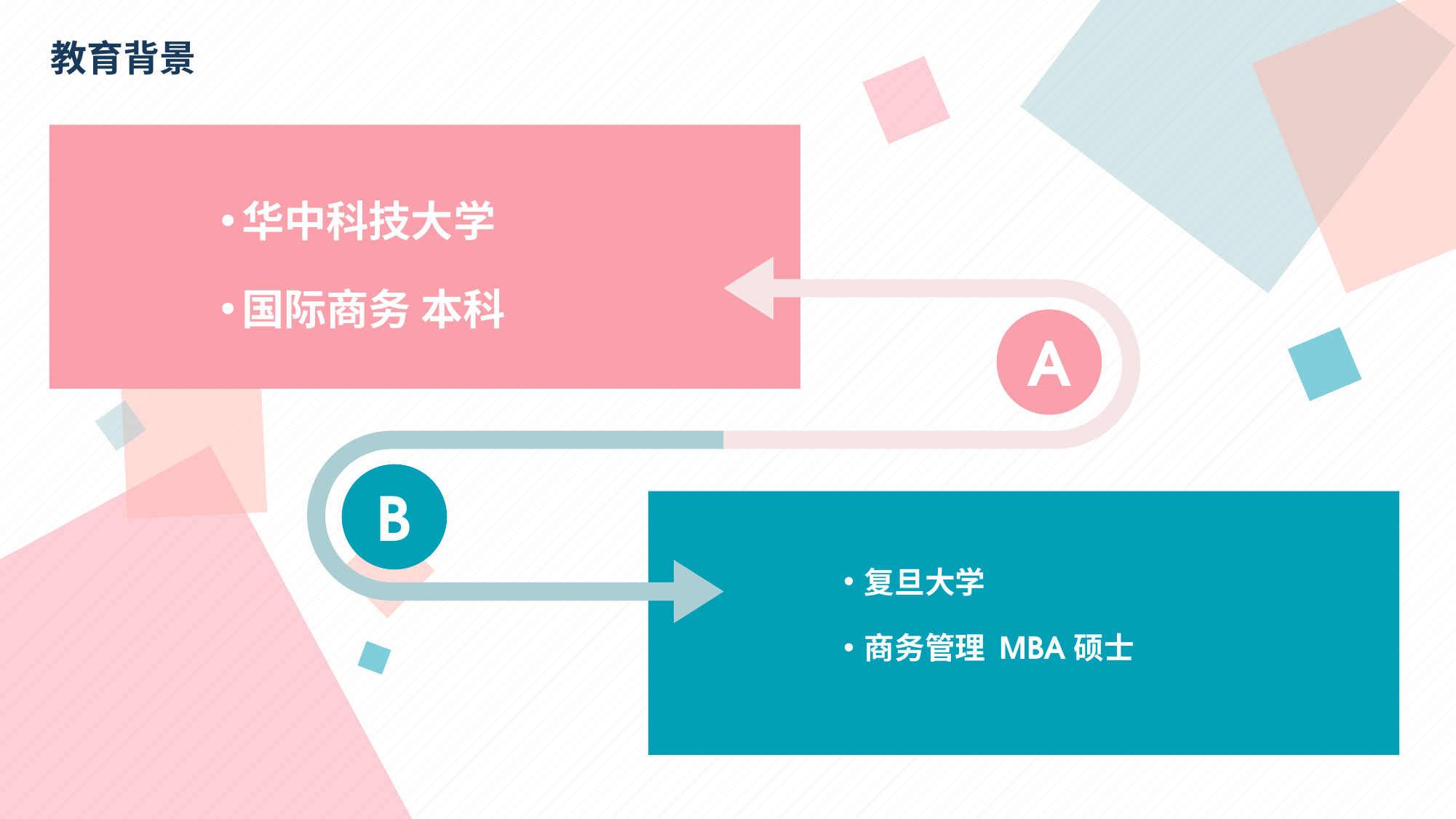

教育背景

华中科技大学
国际商务 本科
A

B

复旦大学
商务管理 MBA硕士